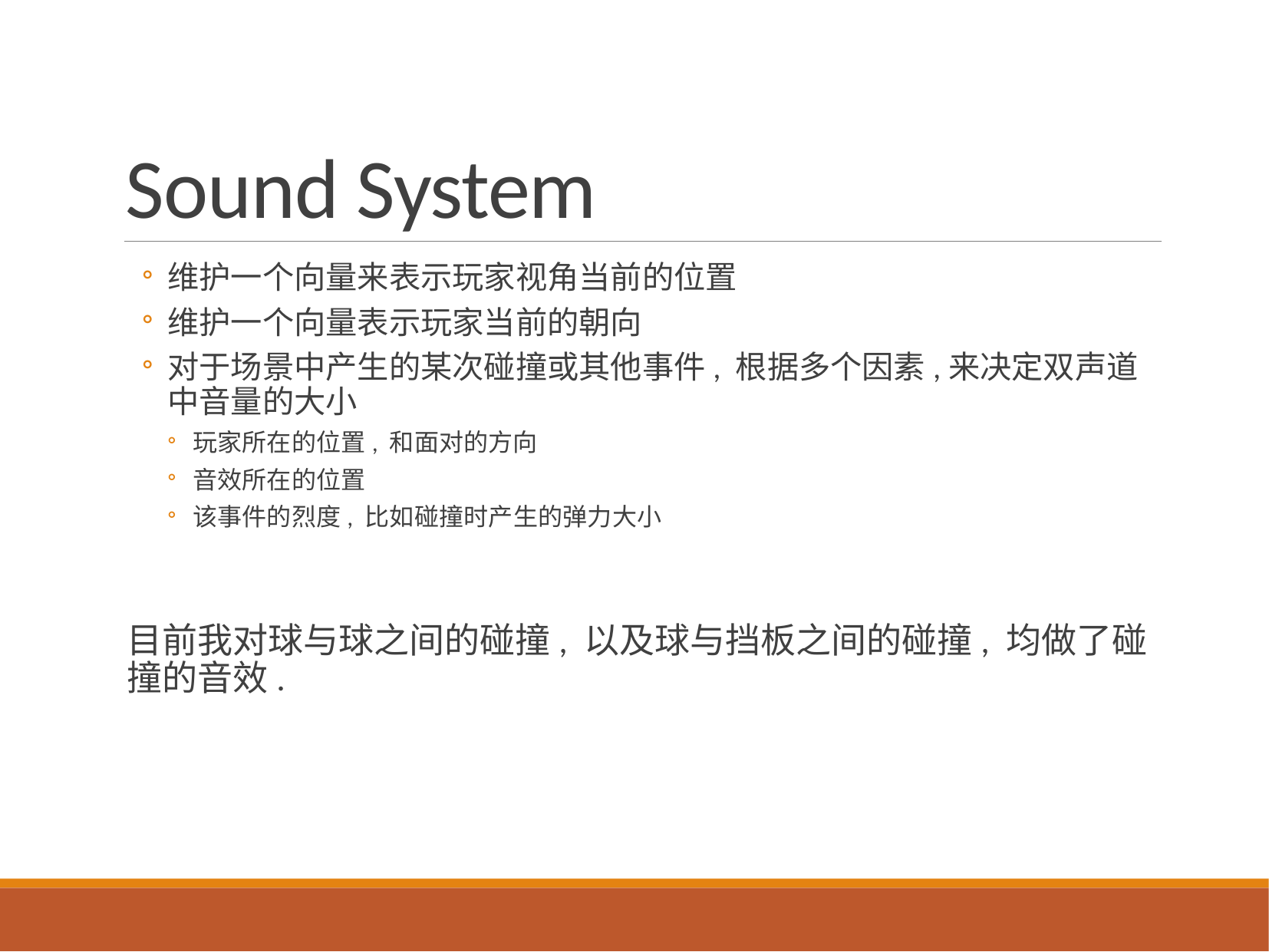

# Sound System
维护一个向量来表示玩家视角当前的位置
维护一个向量表示玩家当前的朝向
对于场景中产生的某次碰撞或其他事件, 根据多个因素,来决定双声道中音量的大小
玩家所在的位置, 和面对的方向
音效所在的位置
该事件的烈度, 比如碰撞时产生的弹力大小

目前我对球与球之间的碰撞, 以及球与挡板之间的碰撞, 均做了碰撞的音效.